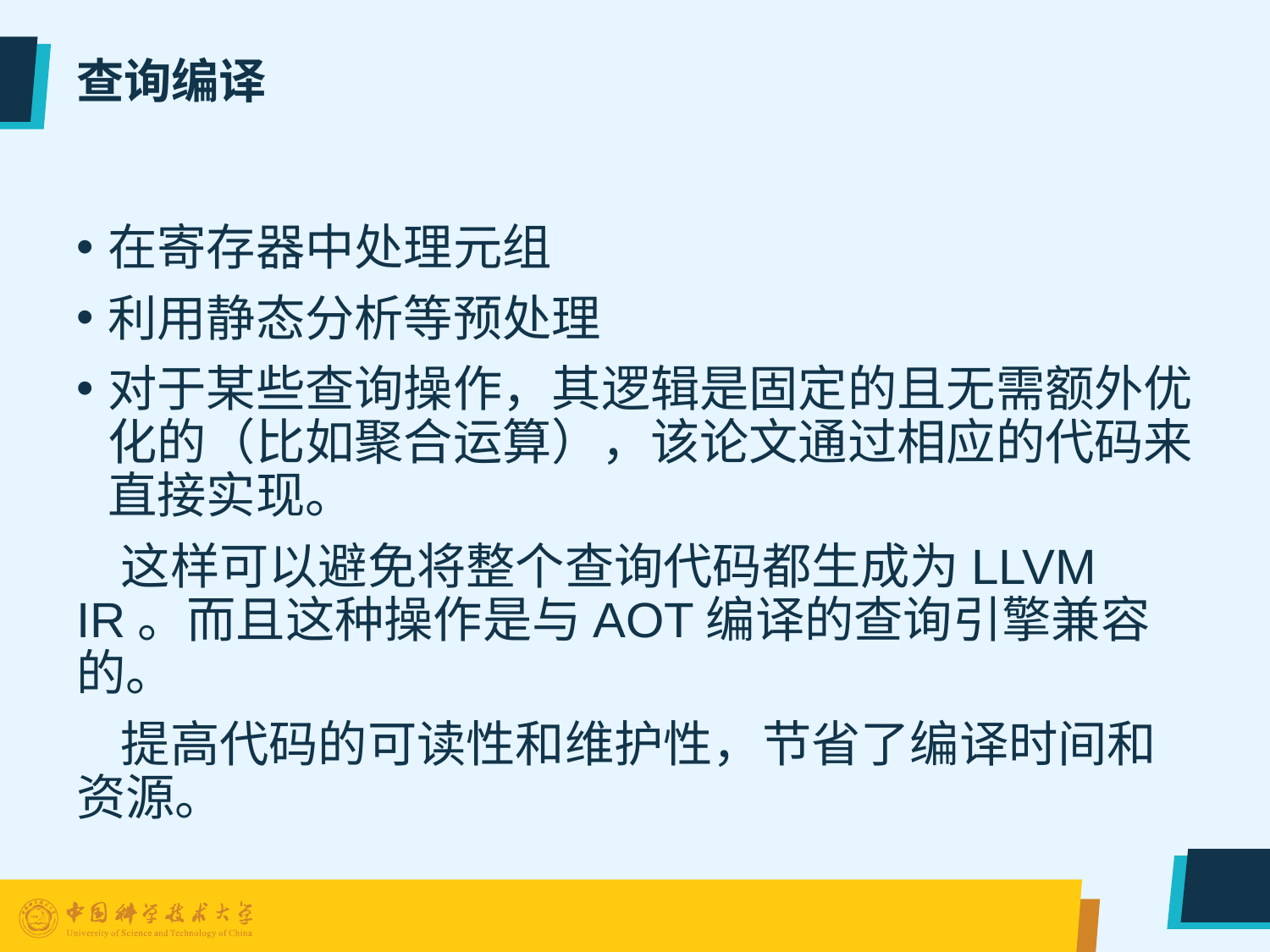

# 查询编译
在寄存器中处理元组
利用静态分析等预处理
对于某些查询操作，其逻辑是固定的且无需额外优化的（比如聚合运算），该论文通过相应的代码来直接实现。
   这样可以避免将整个查询代码都生成为LLVM IR。而且这种操作是与AOT编译的查询引擎兼容的。
   提高代码的可读性和维护性，节省了编译时间和资源。